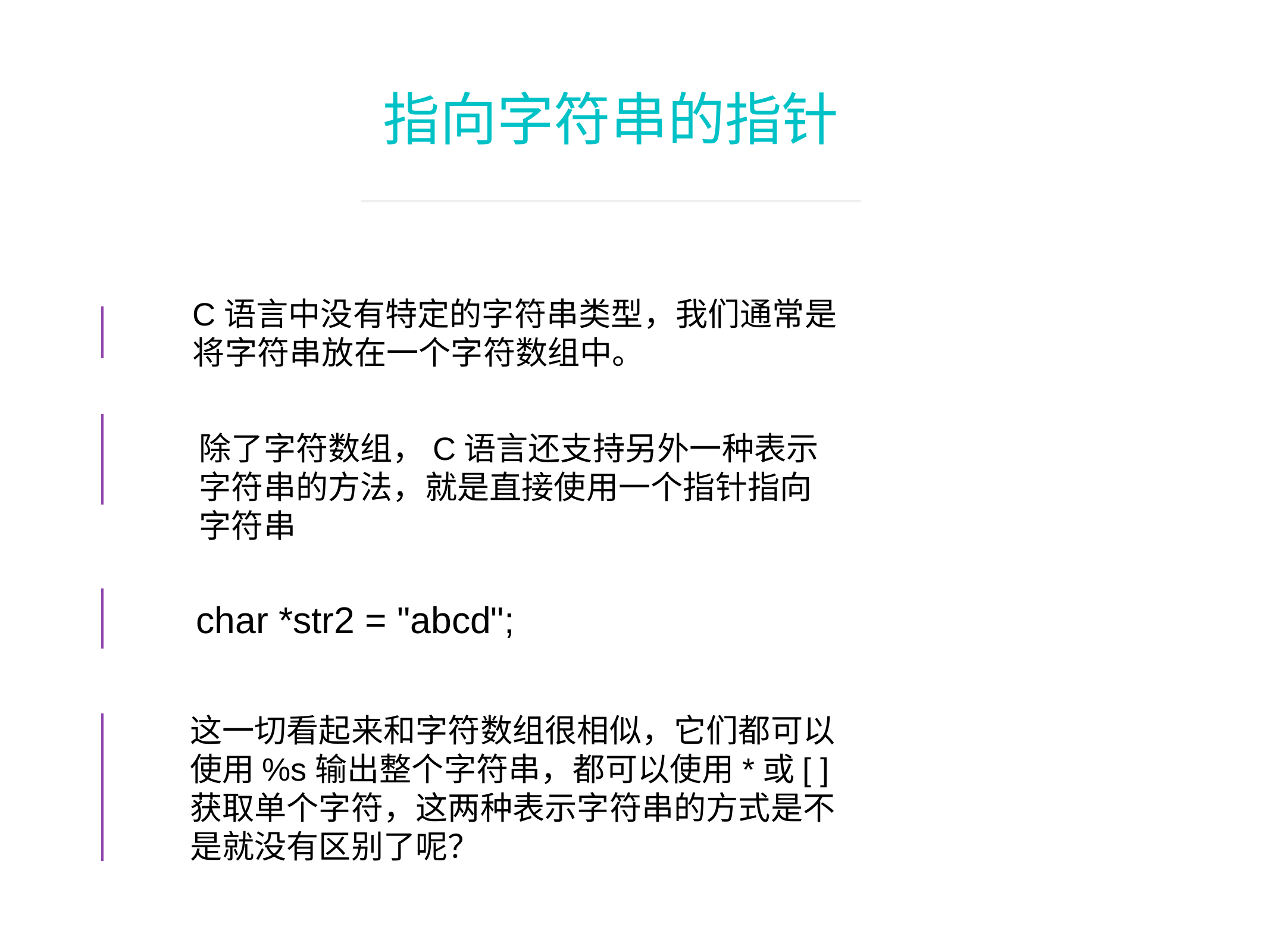

指向字符串的指针

C语言中没有特定的字符串类型，我们通常是将字符串放在一个字符数组中。

除了字符数组，C语言还支持另外一种表示字符串的方法，就是直接使用一个指针指向字符串

char *str2 = "abcd";
这一切看起来和字符数组很相似，它们都可以使用%s输出整个字符串，都可以使用*或[ ]获取单个字符，这两种表示字符串的方式是不是就没有区别了呢？